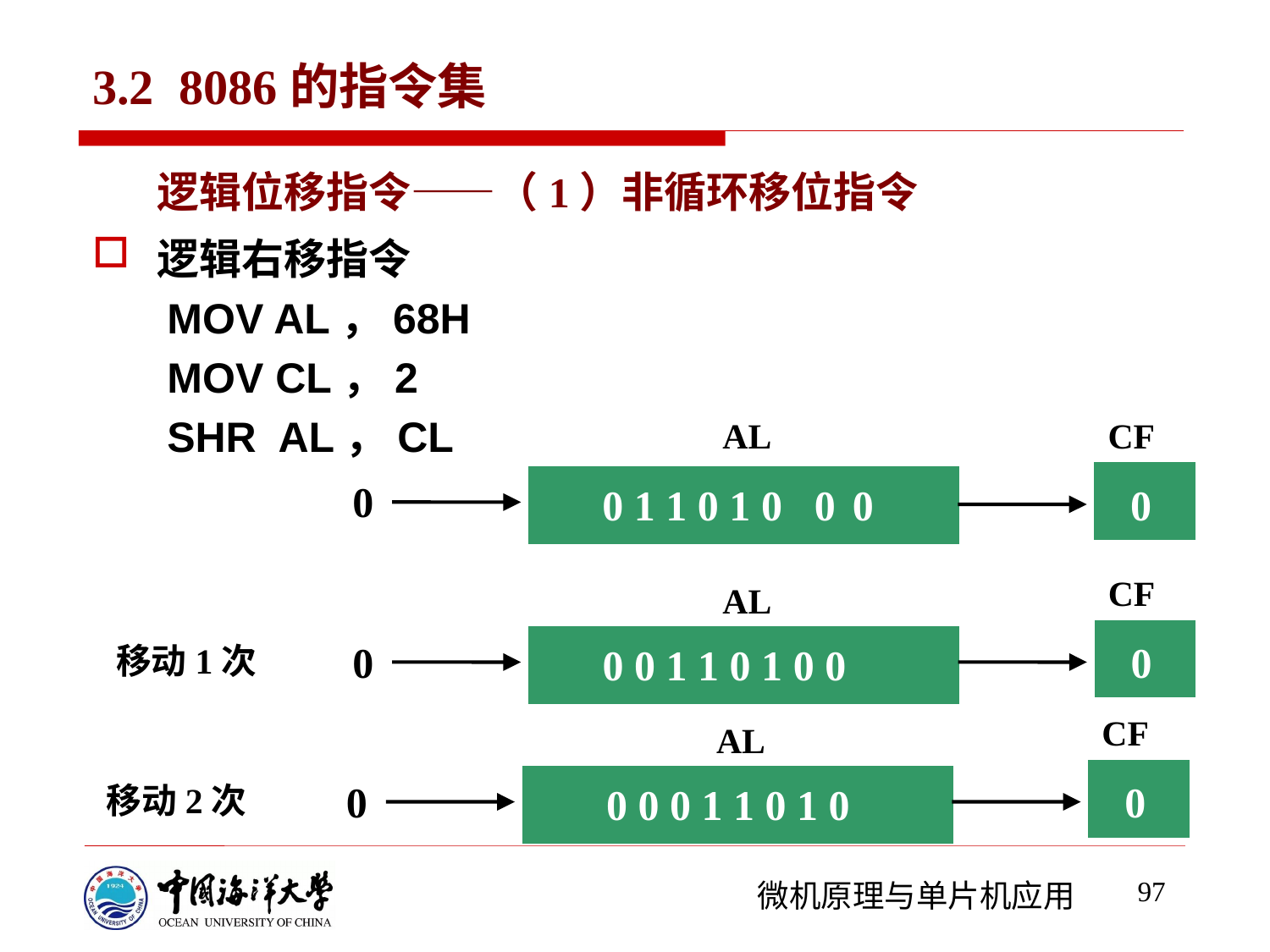

# 3.2  8086的指令集
逻辑位移指令——（1）非循环移位指令
逻辑右移指令
MOV AL，68H
MOV CL，2
SHR  AL，CL

AL
CF

0
0 1 1 0 1 0
0
0
0

CF
AL

0
0
移动1次
0 0 1 1 0 1 0 0

CF
AL

0
0
0 0 0 1 1 0 1 0
移动2次

97